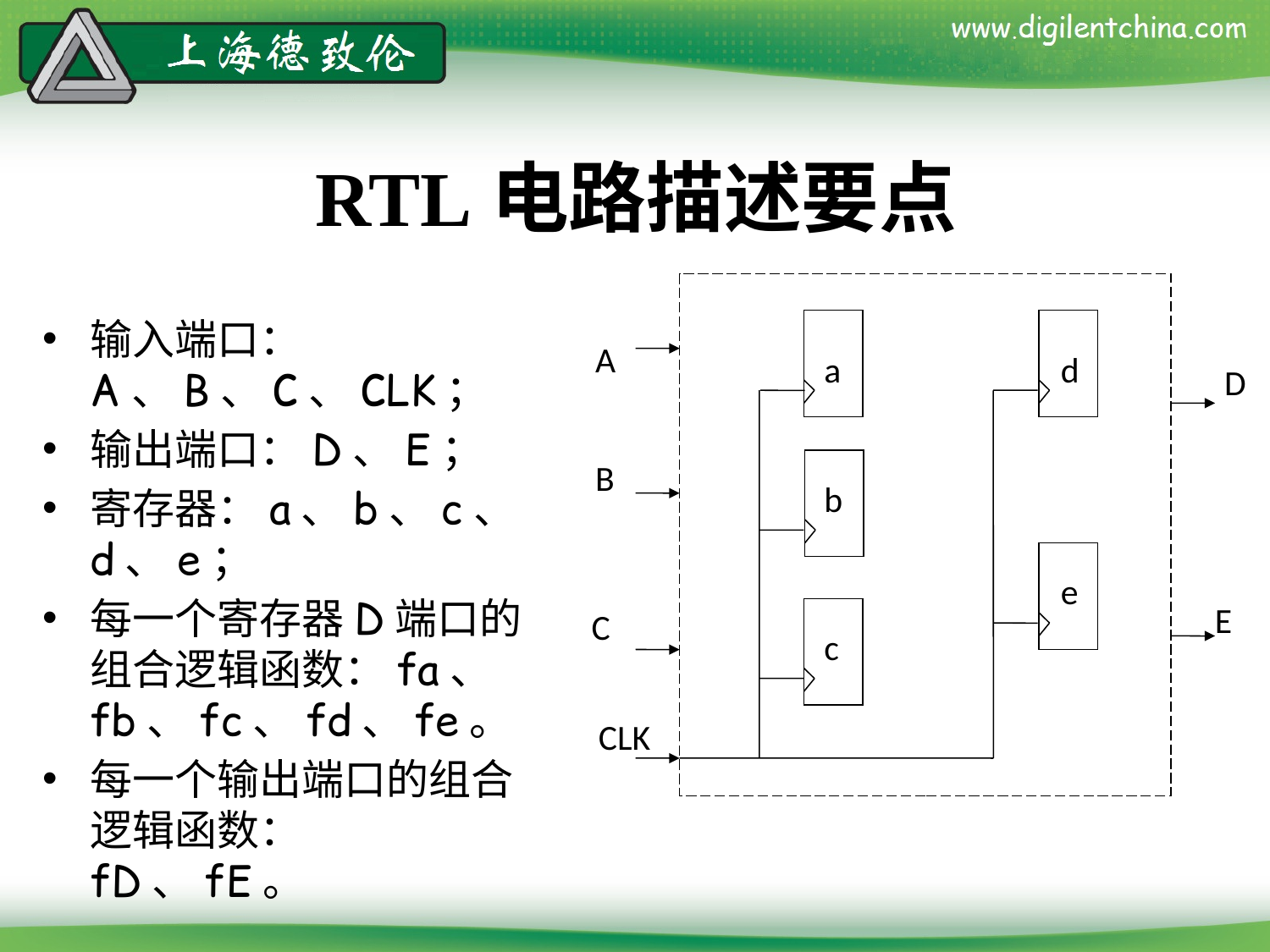

# RTL电路描述要点

A
a
d

D

B
b

e

E
C

c

CLK

输入端口：A、B、C、CLK；
输出端口：D、E；
寄存器：a、b、c、d、e；
每一个寄存器D端口的组合逻辑函数：fa、fb、fc、fd、fe。
每一个输出端口的组合逻辑函数：fD、fE。